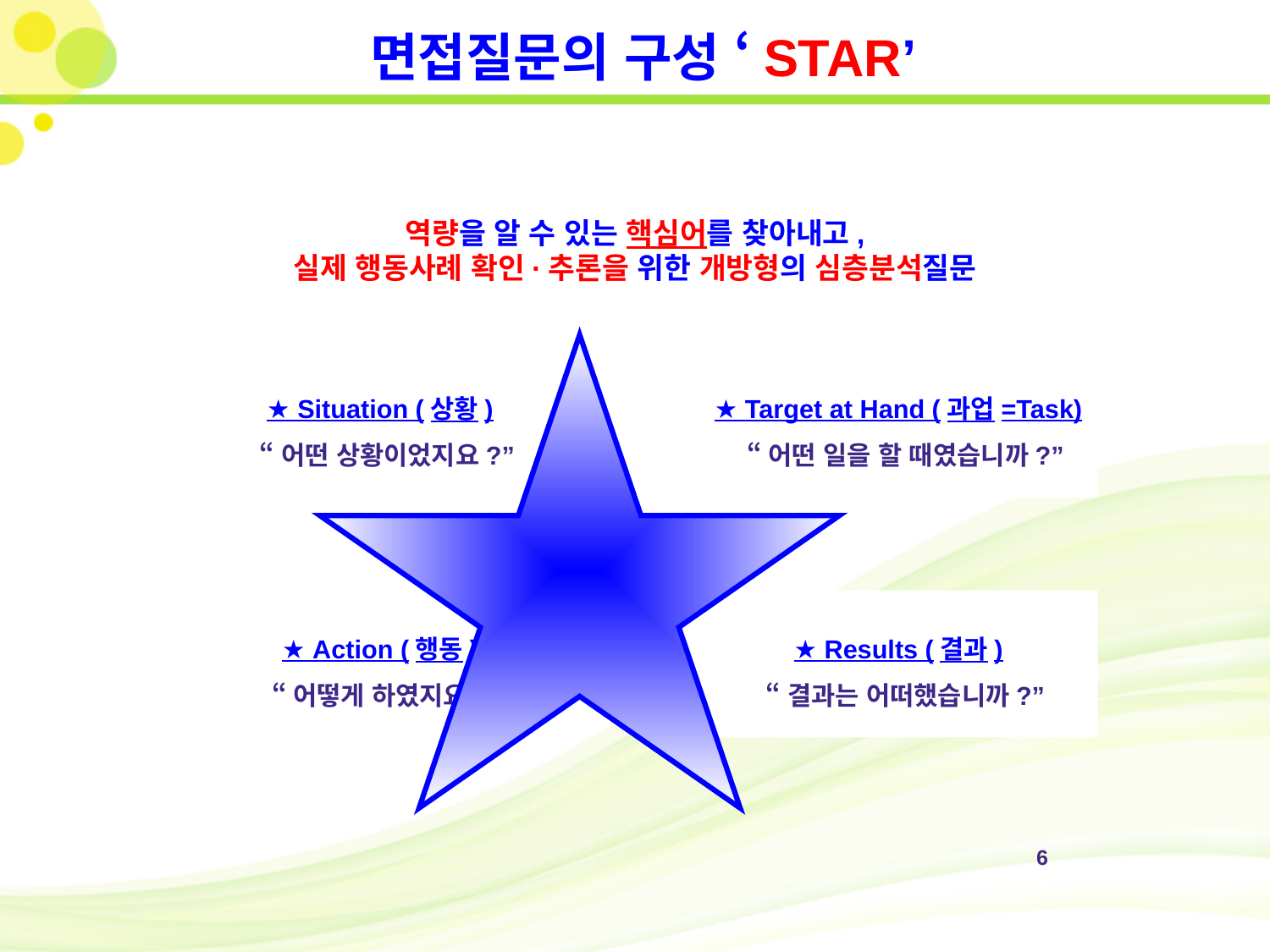

면접질문의 구성 ‘STAR’
역량을 알 수 있는 핵심어를 찾아내고,
실제 행동사례 확인·추론을 위한 개방형의 심층분석질문

★ Situation (상황)
  “어떤 상황이었지요?”
★ Target at Hand (과업=Task)
  “어떤 일을 할 때였습니까?”
★ Action (행동)
  “어떻게 하였지요?”
★ Results (결과)
  “결과는 어떠했습니까?”
6